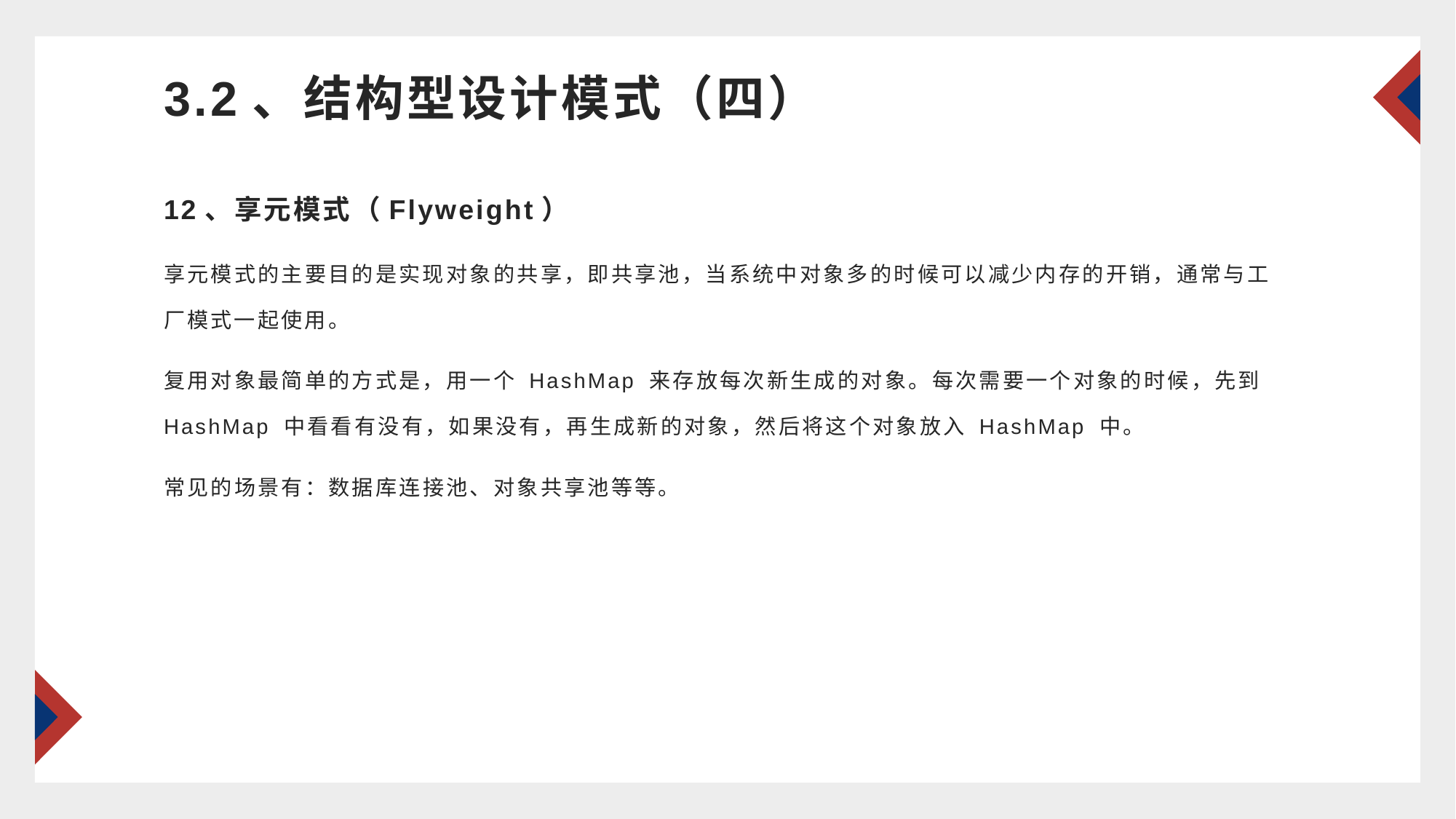

# 3.2、结构型设计模式（四）
12、享元模式（Flyweight）
享元模式的主要目的是实现对象的共享，即共享池，当系统中对象多的时候可以减少内存的开销，通常与工厂模式一起使用。
复用对象最简单的方式是，用一个 HashMap 来存放每次新生成的对象。每次需要一个对象的时候，先到 HashMap 中看看有没有，如果没有，再生成新的对象，然后将这个对象放入 HashMap 中。
常见的场景有：数据库连接池、对象共享池等等。